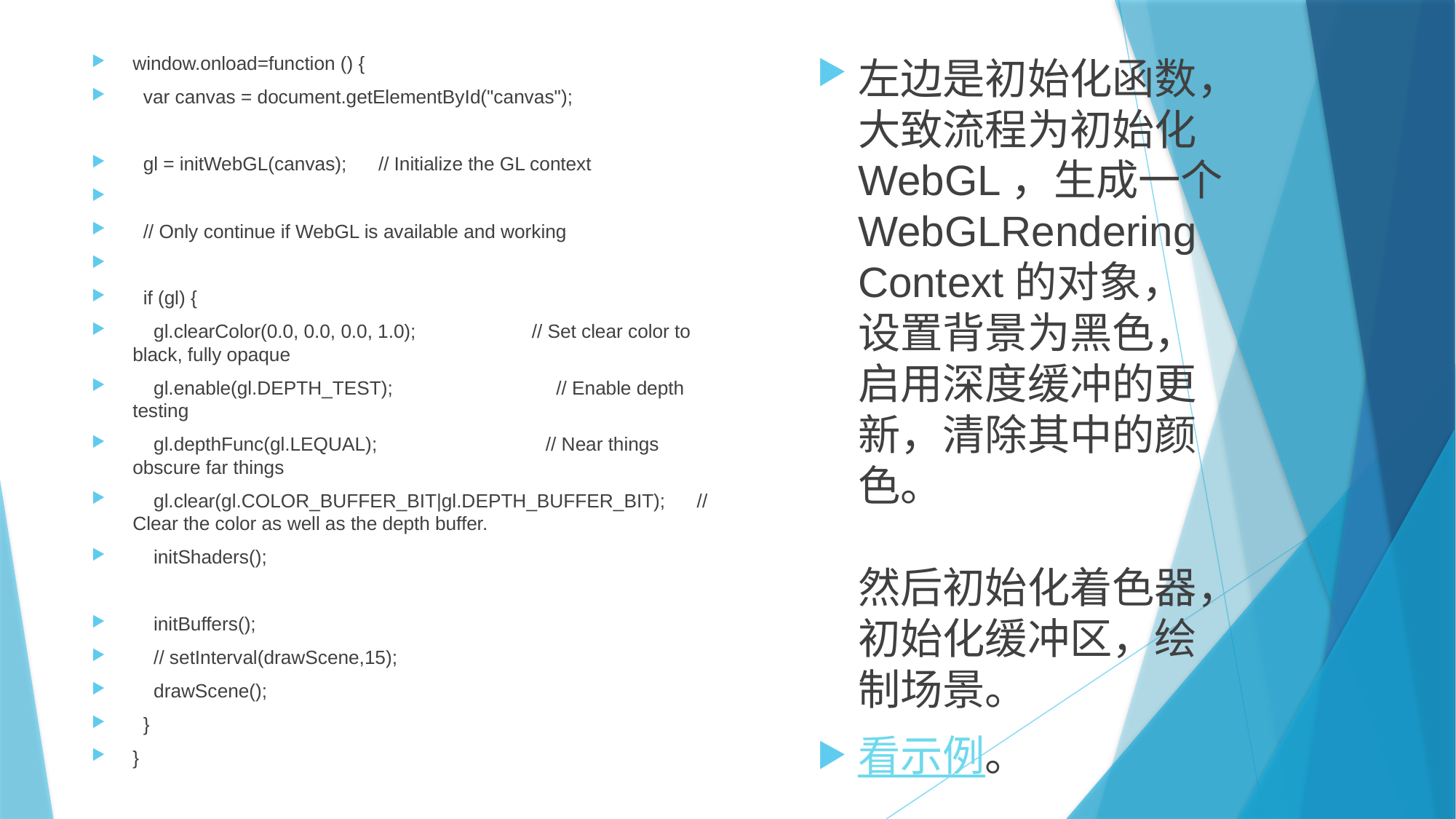

window.onload=function () {
  var canvas = document.getElementById("canvas");

  gl = initWebGL(canvas);      // Initialize the GL context

  // Only continue if WebGL is available and working

  if (gl) {
    gl.clearColor(0.0, 0.0, 0.0, 1.0);                      // Set clear color to black, fully opaque
    gl.enable(gl.DEPTH_TEST);                               // Enable depth testing
    gl.depthFunc(gl.LEQUAL);                                // Near things obscure far things
    gl.clear(gl.COLOR_BUFFER_BIT|gl.DEPTH_BUFFER_BIT);      // Clear the color as well as the depth buffer.
    initShaders();

    initBuffers();
    // setInterval(drawScene,15);
    drawScene();
  }
}

左边是初始化函数，大致流程为初始化WebGL，生成一个WebGLRenderingContext的对象，设置背景为黑色，启用深度缓冲的更新，清除其中的颜色。
然后初始化着色器，初始化缓冲区，绘制场景。
看示例。